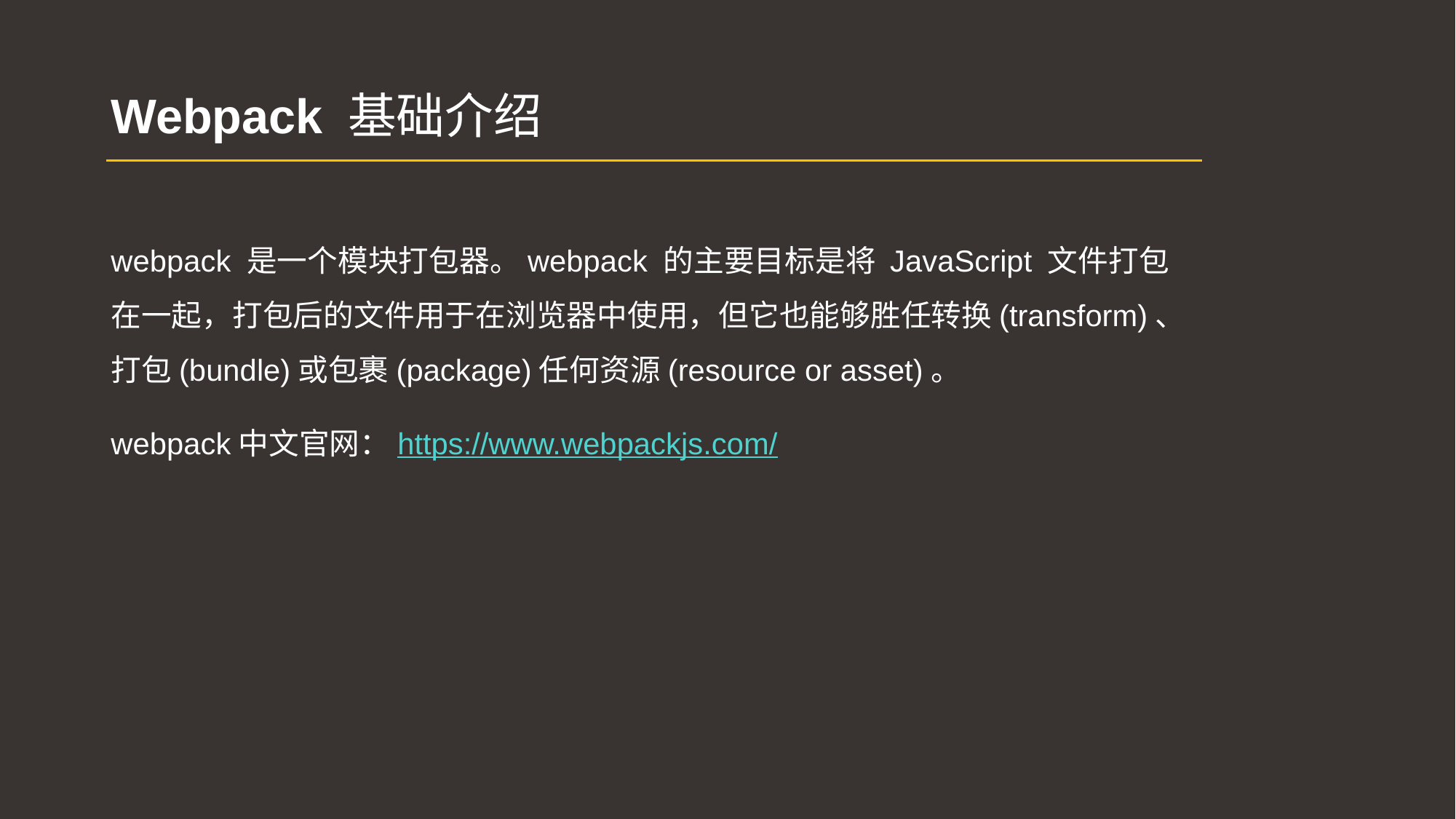

# Webpack 基础介绍
webpack 是一个模块打包器。webpack 的主要目标是将 JavaScript 文件打包在一起，打包后的文件用于在浏览器中使用，但它也能够胜任转换(transform)、打包(bundle)或包裹(package)任何资源(resource or asset)。

webpack中文官网：https://www.webpackjs.com/